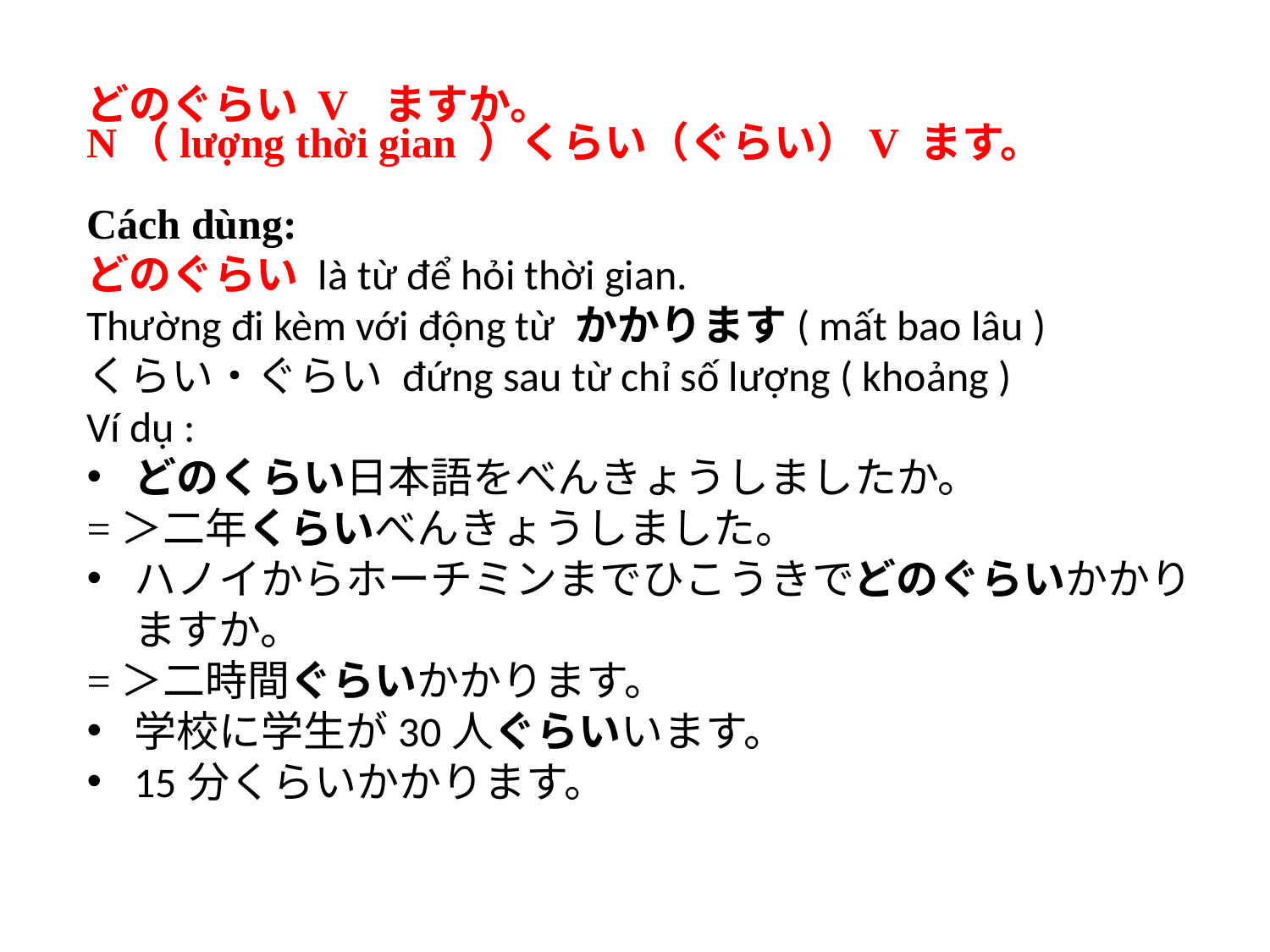

どのぐらい V ますか。
N（lượng thời gian ）くらい（ぐらい）V ます。
Cách dùng:
どのぐらい là từ để hỏi thời gian.
Thường đi kèm với động từ かかります( mất bao lâu )
くらい・ぐらい đứng sau từ chỉ số lượng ( khoảng )
Ví dụ :
どのくらい日本語をべんきょうしましたか。
=＞二年くらいべんきょうしました。
ハノイからホーチミンまでひこうきでどのぐらいかかりますか。
=＞二時間ぐらいかかります。
学校に学生が30人ぐらいいます。
15分くらいかかります。